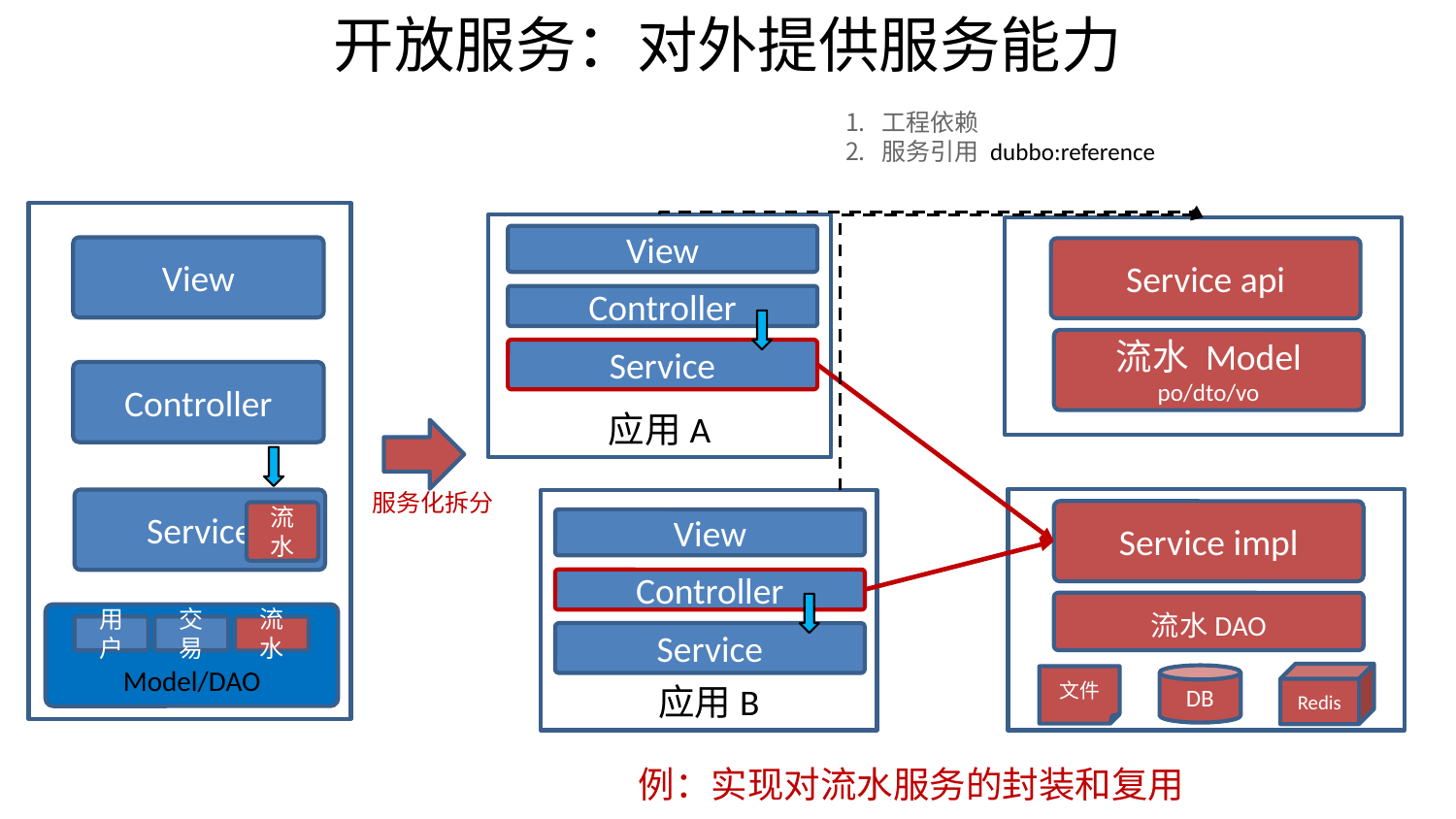

开放服务：对外提供服务能力
工程依赖
服务引用 dubbo:reference

应用A

View
View
Service api
Controller

流水 Model
po/dto/vo
Service
Controller

服务化拆分

Service
应用B
Service impl
流水
View
Controller
流水DAO

Model/DAO
用户
交易
流水
Service
Redis
DB
文件
例：实现对流水服务的封装和复用